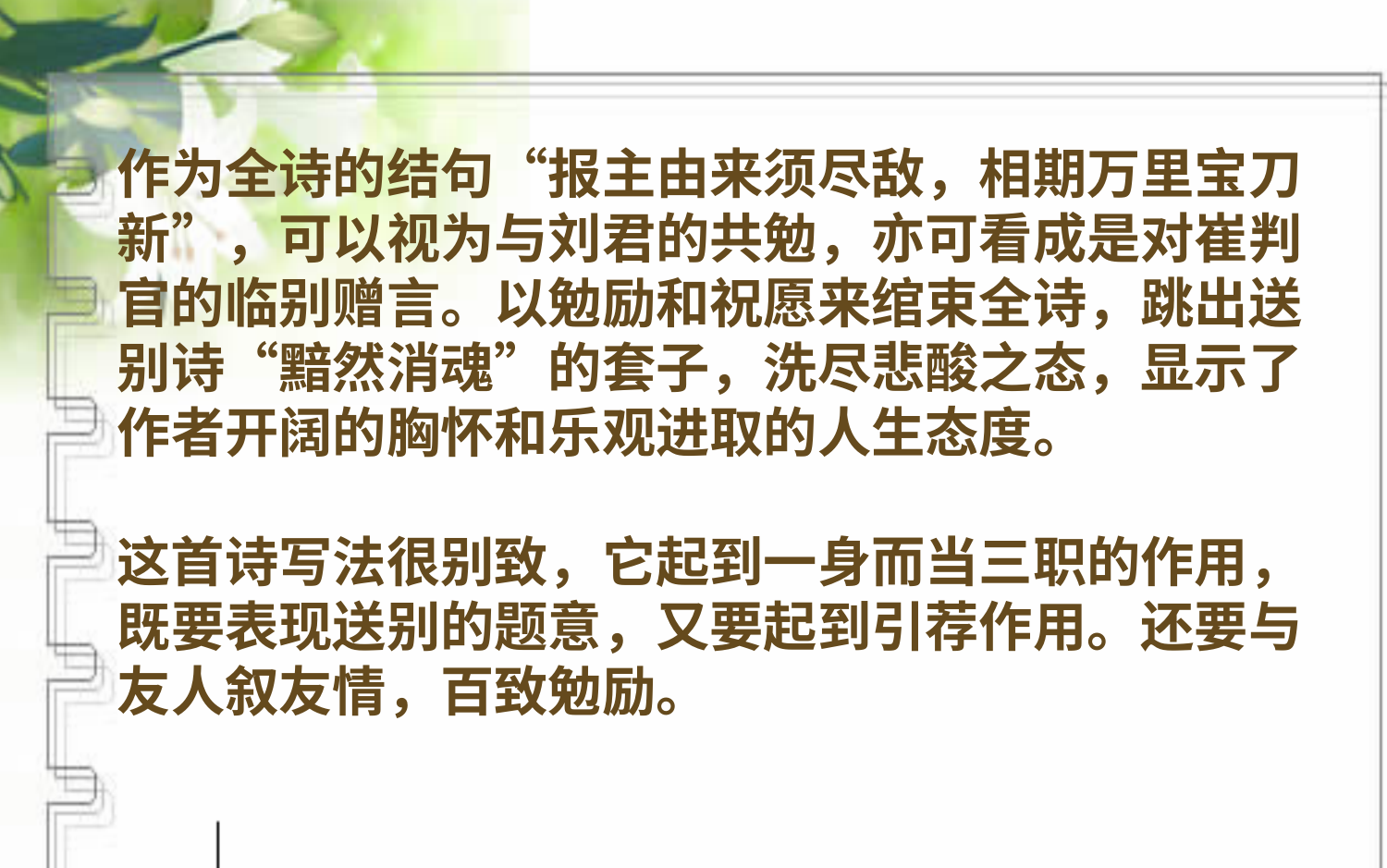

# 作为全诗的结句“报主由来须尽敌，相期万里宝刀新”，可以视为与刘君的共勉，亦可看成是对崔判官的临别赠言。以勉励和祝愿来绾束全诗，跳出送别诗“黯然消魂”的套子，洗尽悲酸之态，显示了作者开阔的胸怀和乐观进取的人生态度。 这首诗写法很别致，它起到一身而当三职的作用，既要表现送别的题意，又要起到引荐作用。还要与友人叙友情，百致勉励。